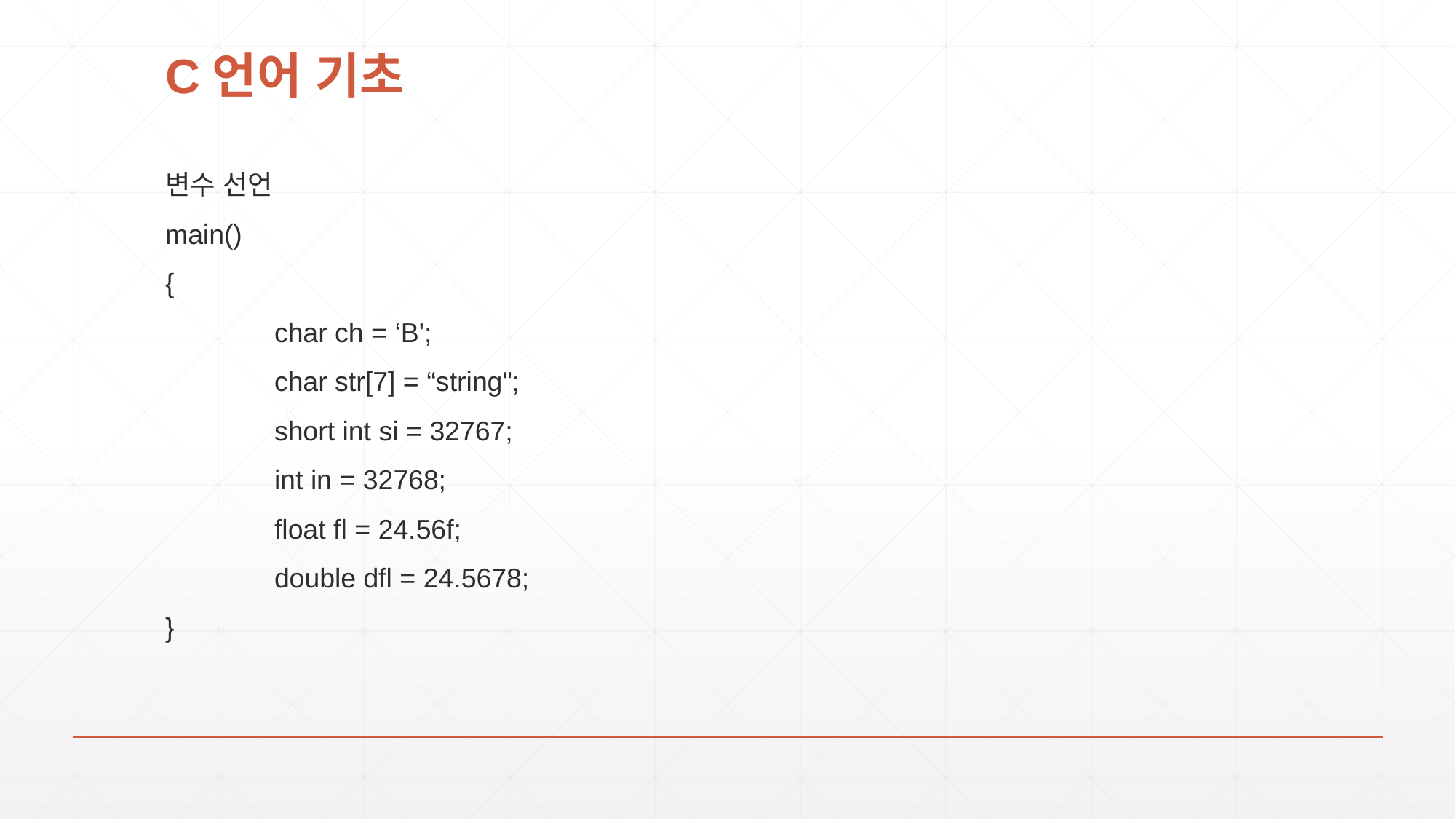

# C언어 기초
변수 선언
main()
{
	char ch = ‘B';
	char str[7] = “string";
	short int si = 32767;
	int in = 32768;
	float fl = 24.56f;
	double dfl = 24.5678;
}